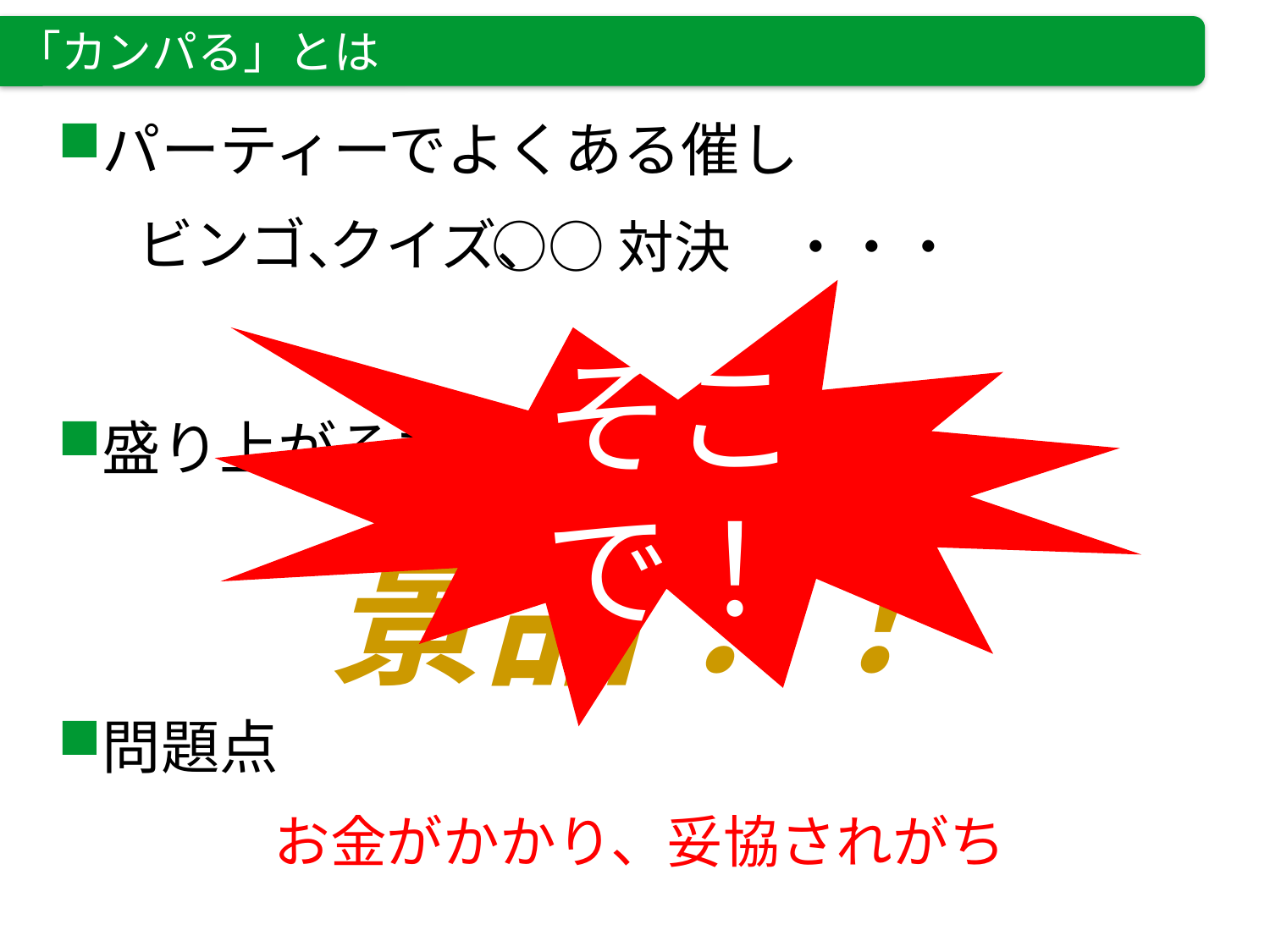

# 「カンパる」とは
パーティーでよくある催し

盛り上がるために必須なもの

問題点

ビンゴ、
クイズ、
○○対決　・・・
そこで！
景品！！
お金がかかり、妥協されがち